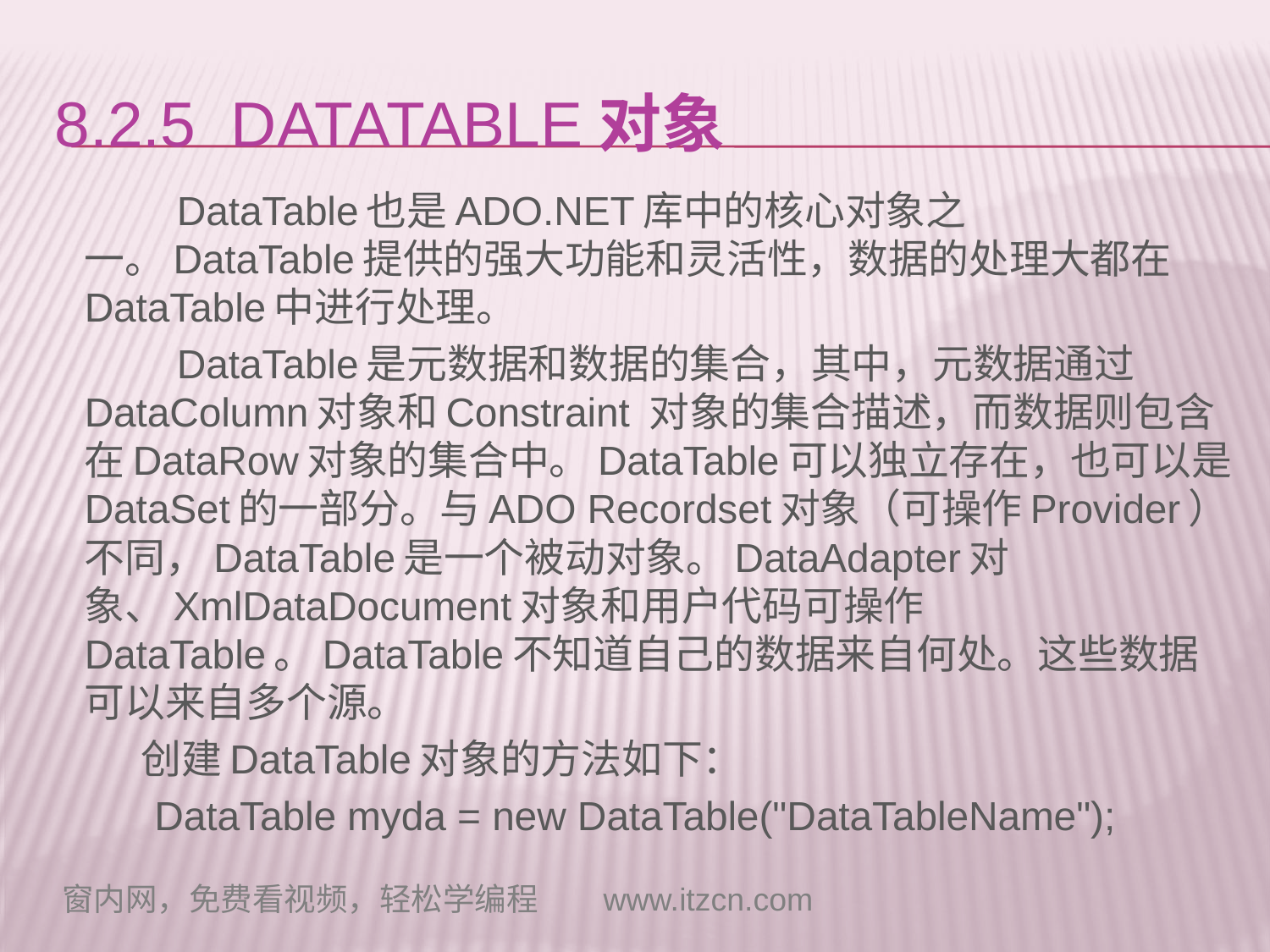

# 8.2.5  DataTable对象
            DataTable也是ADO.NET库中的核心对象之一。DataTable提供的强大功能和灵活性，数据的处理大都在DataTable中进行处理。
            DataTable是元数据和数据的集合，其中，元数据通过DataColumn对象和Constraint 对象的集合描述，而数据则包含在DataRow对象的集合中。DataTable可以独立存在，也可以是DataSet的一部分。与ADO Recordset对象（可操作Provider）不同，DataTable是一个被动对象。DataAdapter对象、XmlDataDocument对象和用户代码可操作DataTable。DataTable不知道自己的数据来自何处。这些数据可以来自多个源。
          创建DataTable对象的方法如下：
          DataTable myda = new DataTable("DataTableName");